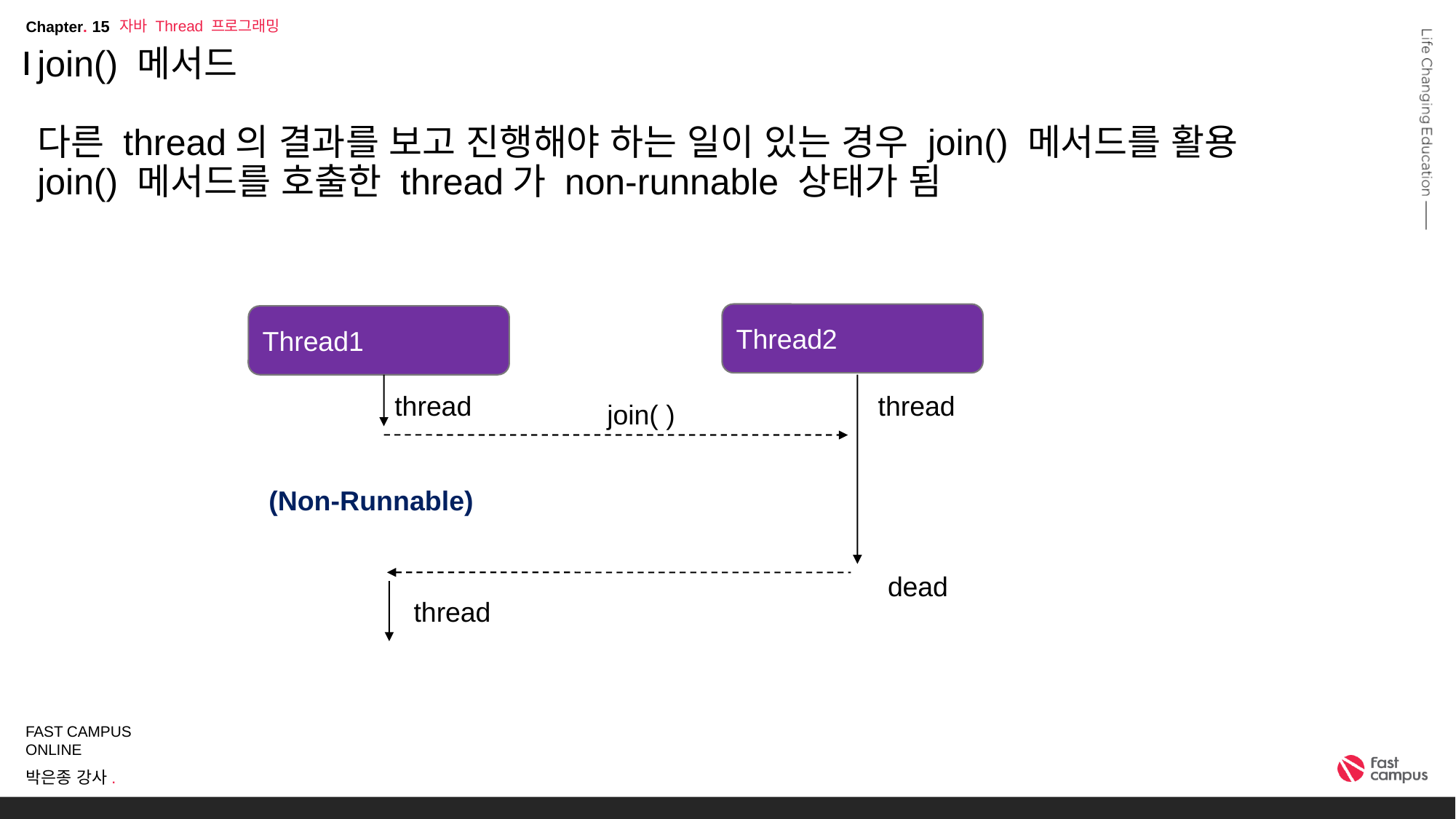

자바 Thread 프로그래밍
15
# join() 메서드 다른 thread의 결과를 보고 진행해야 하는 일이 있는 경우 join() 메서드를 활용 join() 메서드를 호출한 thread가 non-runnable 상태가 됨
Thread2
Thread1

thread
thread
join( )

(Non-Runnable)
dead

thread